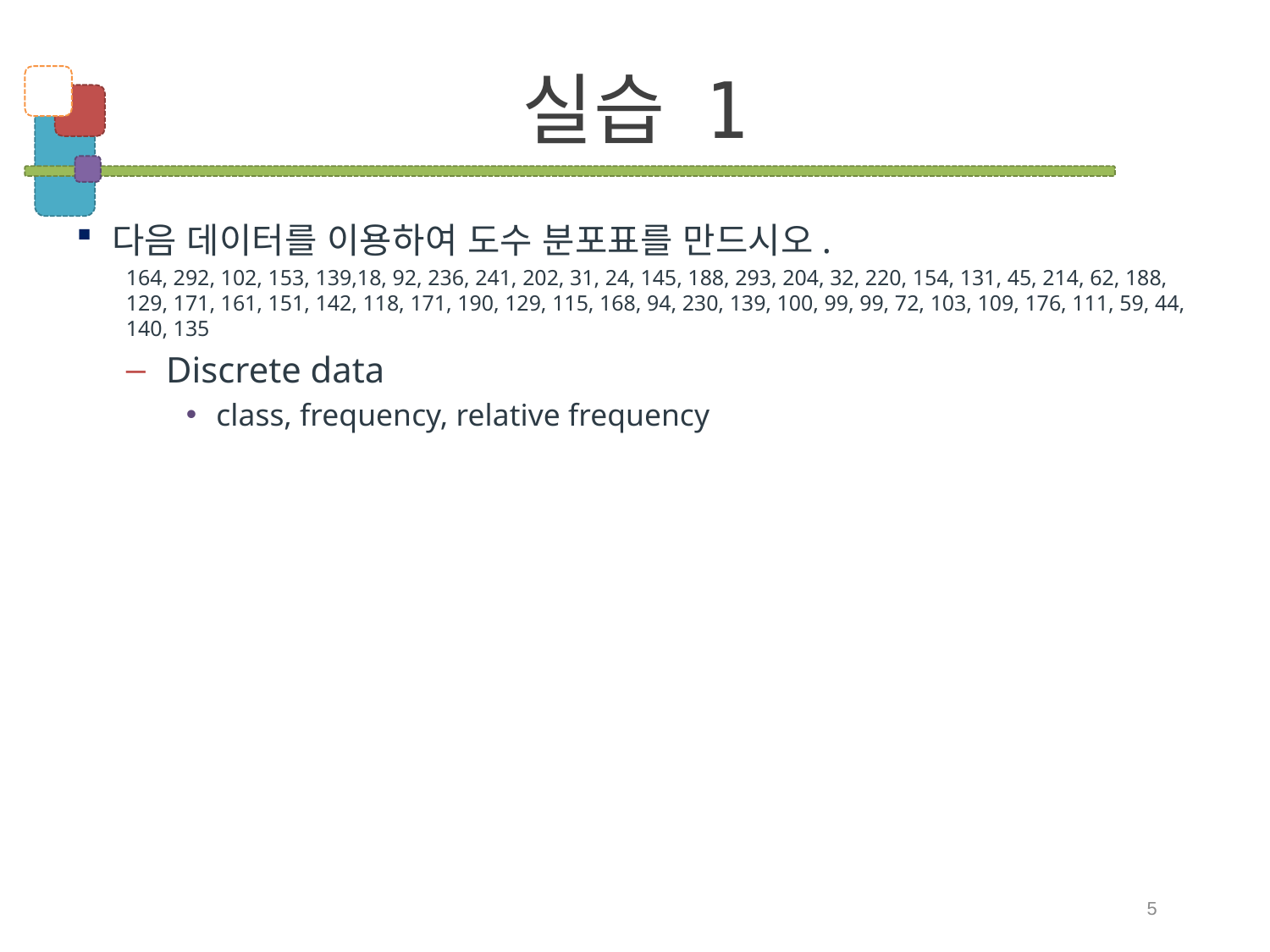

# 실습 1
다음 데이터를 이용하여 도수 분포표를 만드시오.
164, 292, 102, 153, 139,18, 92, 236, 241, 202, 31, 24, 145, 188, 293, 204, 32, 220, 154, 131, 45, 214, 62, 188, 129, 171, 161, 151, 142, 118, 171, 190, 129, 115, 168, 94, 230, 139, 100, 99, 99, 72, 103, 109, 176, 111, 59, 44, 140, 135
Discrete data
class, frequency, relative frequency

5